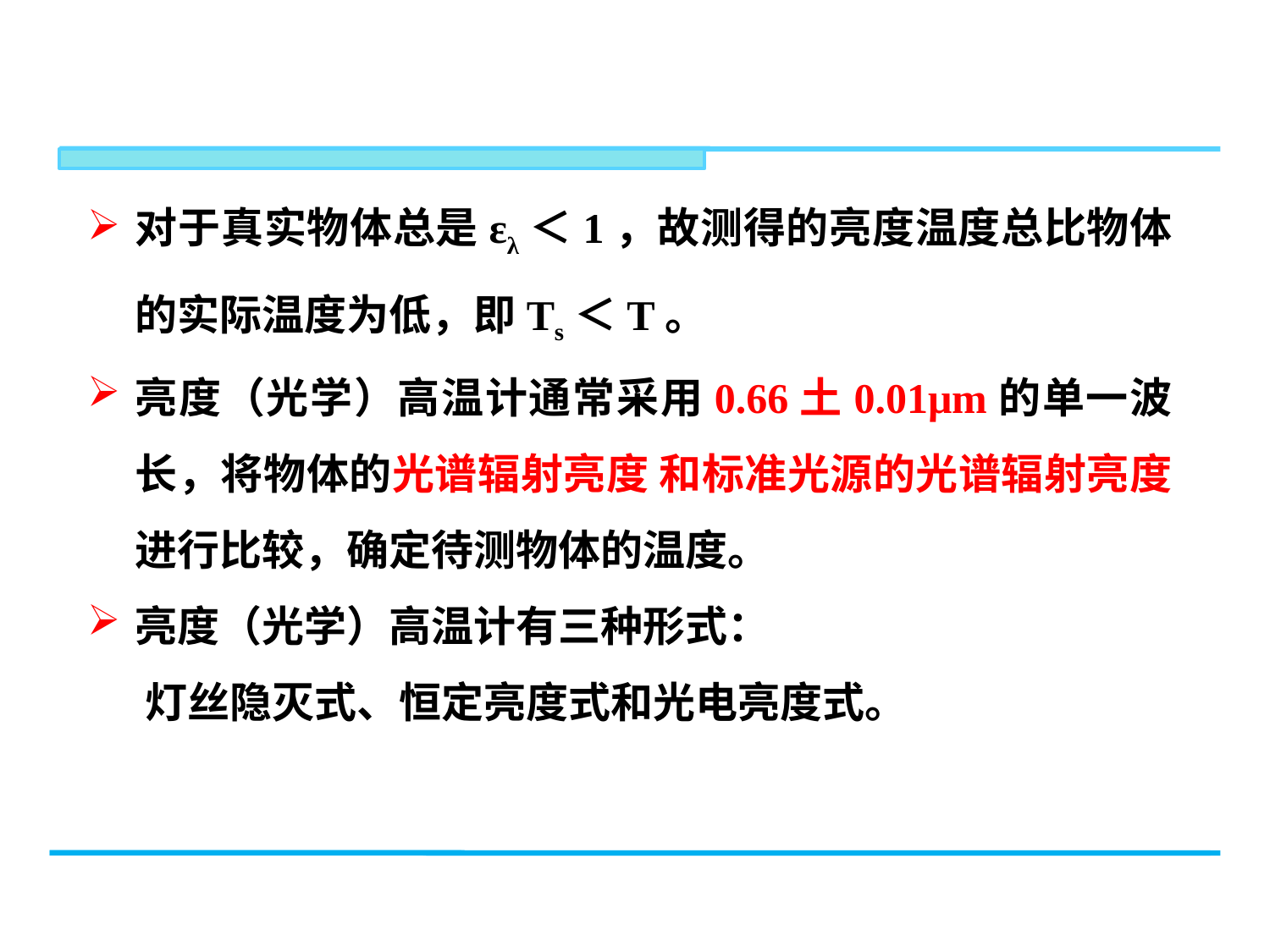

对于真实物体总是ελ＜1，故测得的亮度温度总比物体的实际温度为低，即Ts＜T。
亮度（光学）高温计通常采用0.66土0.01μm的单一波长，将物体的光谱辐射亮度 和标准光源的光谱辐射亮度进行比较，确定待测物体的温度。
亮度（光学）高温计有三种形式：
     灯丝隐灭式、恒定亮度式和光电亮度式。